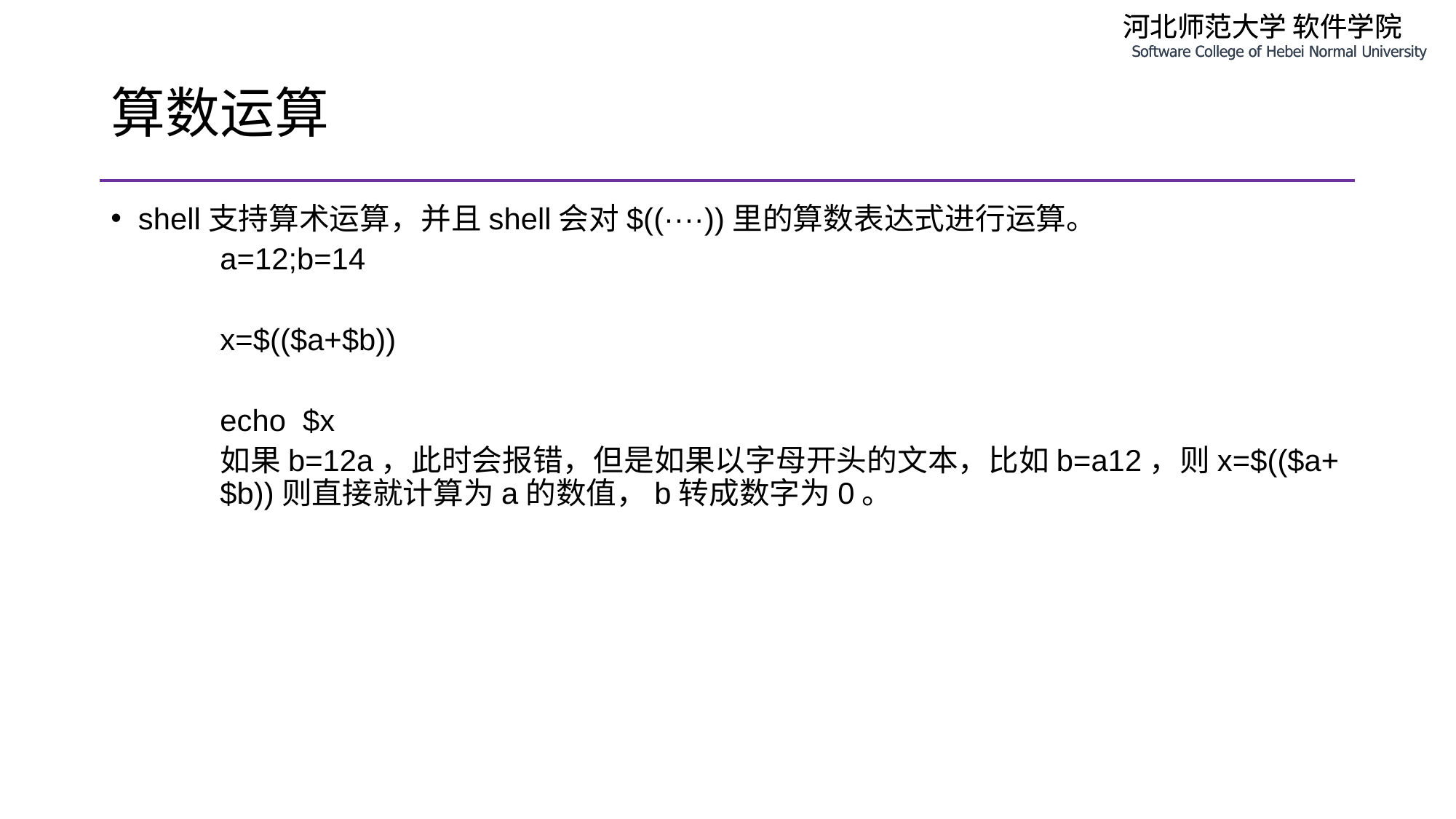

# 算数运算
shell支持算术运算，并且shell会对$((····))里的算数表达式进行运算。
a=12;b=14

x=$(($a+$b))

echo  $x
如果b=12a，此时会报错，但是如果以字母开头的文本，比如b=a12，则x=$(($a+$b))则直接就计算为a的数值，b转成数字为0。